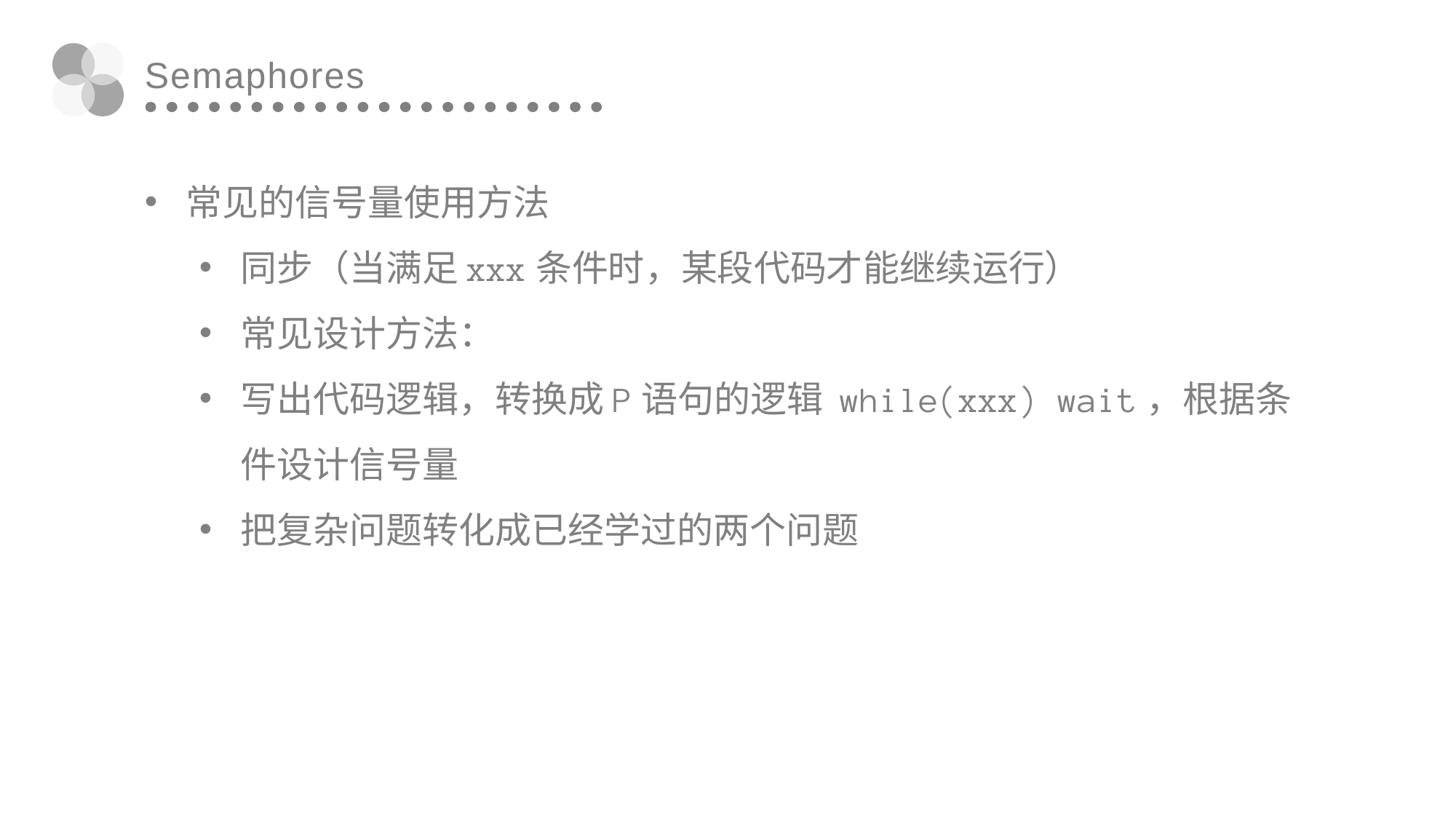

Semaphores
常见的信号量使用方法
同步（当满足xxx条件时，某段代码才能继续运行）
常见设计方法：
写出代码逻辑，转换成P语句的逻辑 while(xxx) wait，根据条件设计信号量
把复杂问题转化成已经学过的两个问题